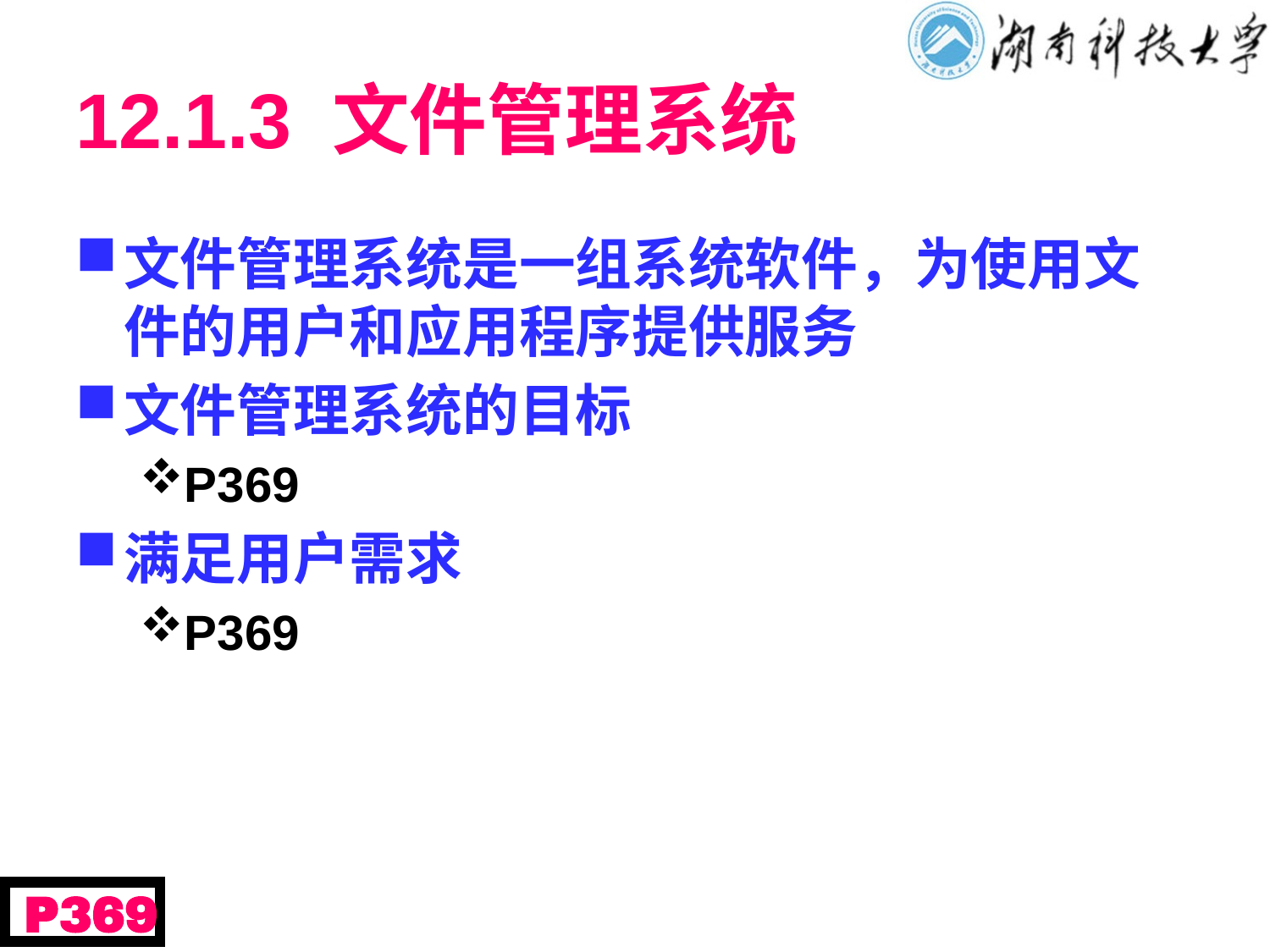

# 12.1.3 文件管理系统
文件管理系统是一组系统软件，为使用文件的用户和应用程序提供服务
文件管理系统的目标
P369
满足用户需求
P369
 P369